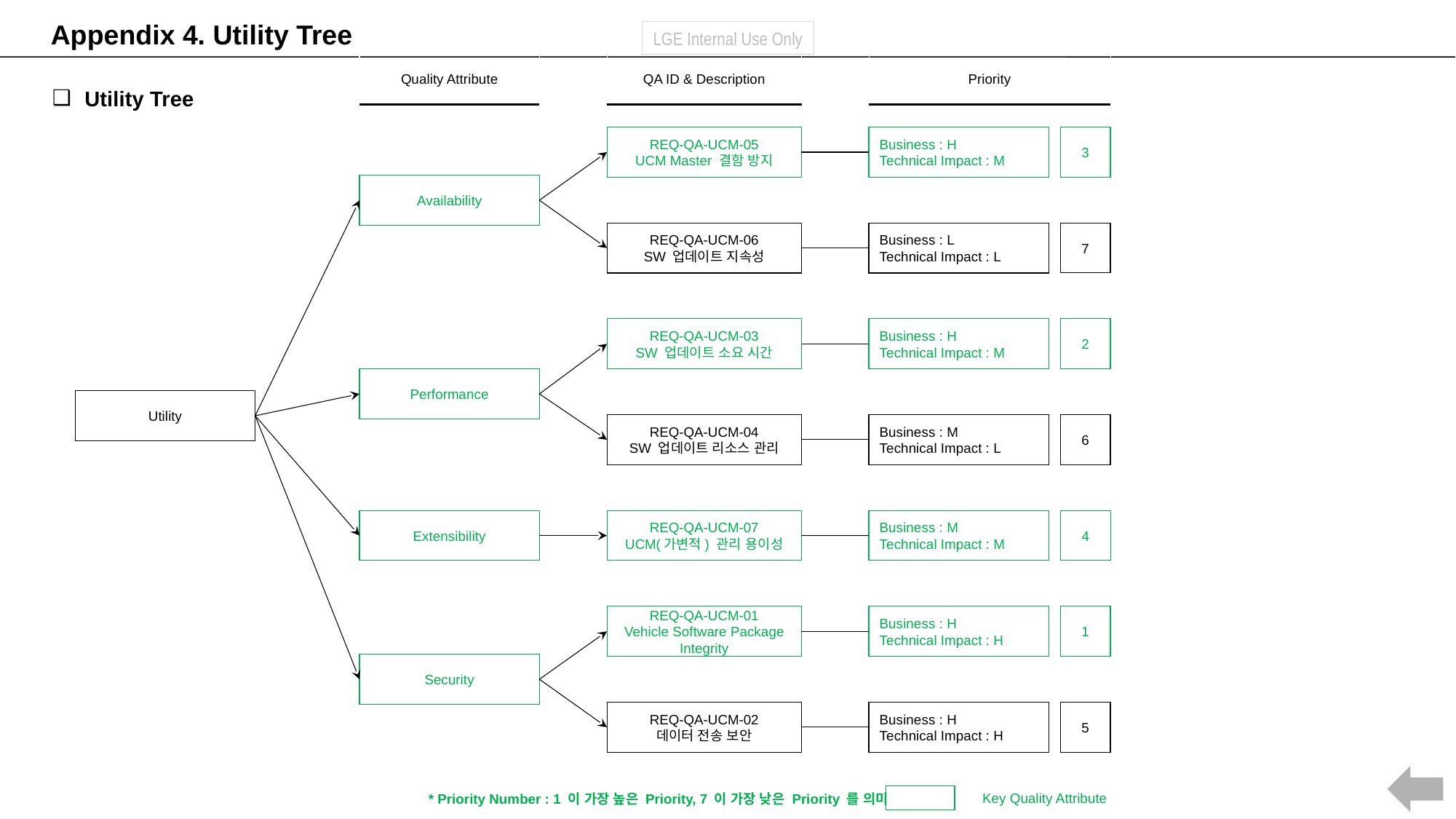

Appendix 4. Utility Tree
Quality Attribute
QA ID & Description
Priority
REQ-QA-UCM-05
UCM Master 결함 방지
REQ-QA-UCM-06
SW 업데이트 지속성
Business : H
Technical Impact : M
3
Availability
7
Business : L
Technical Impact : L
REQ-QA-UCM-03
SW 업데이트 소요 시간
REQ-QA-UCM-04
SW 업데이트 리소스 관리
2
Business : H
Technical Impact : M
Performance
Utility
6
Business : M
Technical Impact : L
Business : M
Technical Impact : M
4
Extensibility
REQ-QA-UCM-07
UCM(가변적) 관리 용이성
Business : H
Technical Impact : H
1
REQ-QA-UCM-01
Vehicle Software Package
Integrity
REQ-QA-UCM-02
데이터 전송 보안
Security
Business : H
Technical Impact : H
5
Key Quality Attribute

Utility Tree

* Priority Number : 1 이 가장 높은 Priority, 7 이 가장 낮은 Priority 를 의미